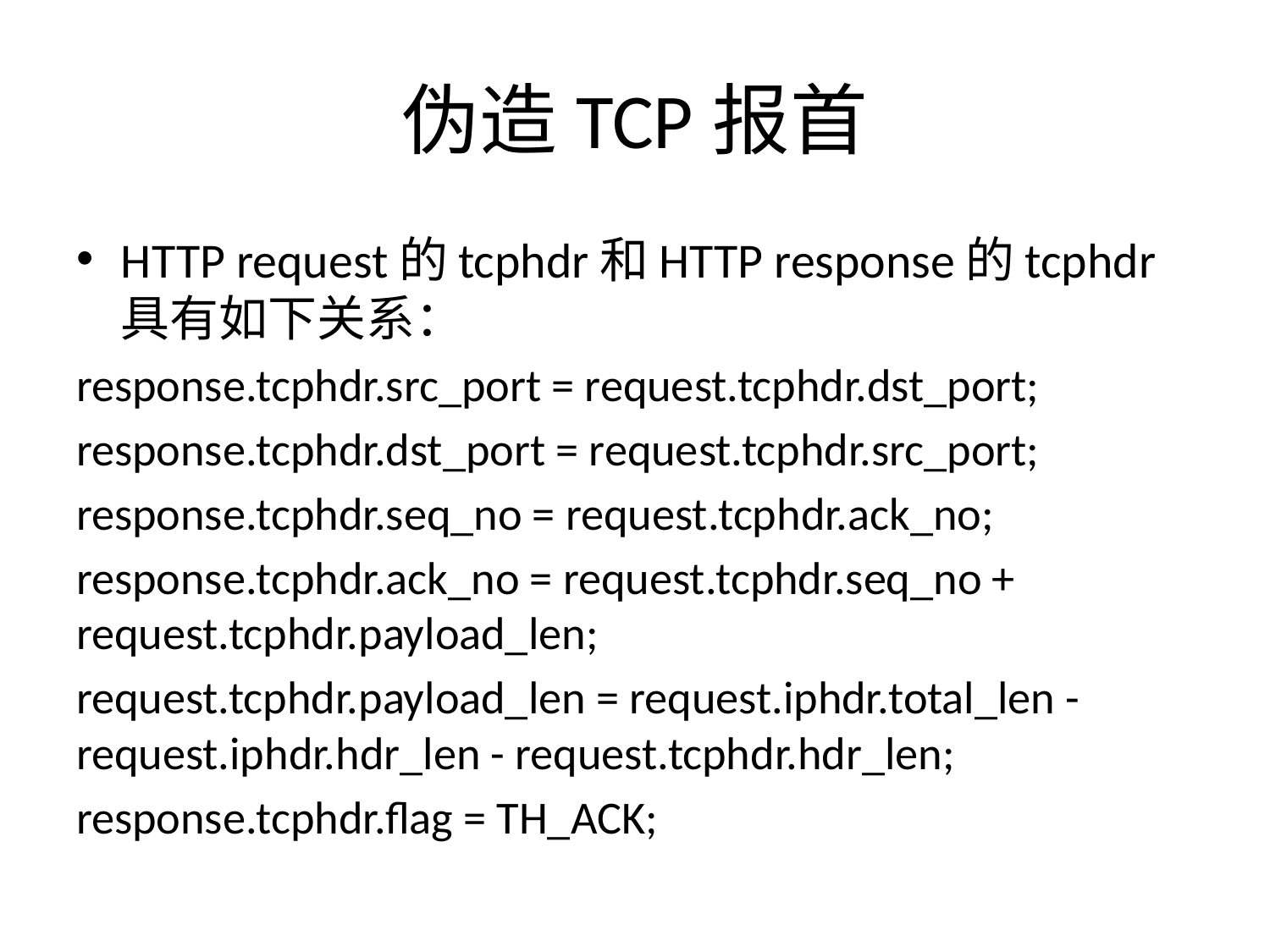

# 伪造TCP报首
HTTP request的tcphdr和HTTP response的tcphdr具有如下关系：
response.tcphdr.src_port = request.tcphdr.dst_port;
response.tcphdr.dst_port = request.tcphdr.src_port;
response.tcphdr.seq_no = request.tcphdr.ack_no;
response.tcphdr.ack_no = request.tcphdr.seq_no + request.tcphdr.payload_len;
request.tcphdr.payload_len = request.iphdr.total_len - request.iphdr.hdr_len - request.tcphdr.hdr_len;
response.tcphdr.flag = TH_ACK;